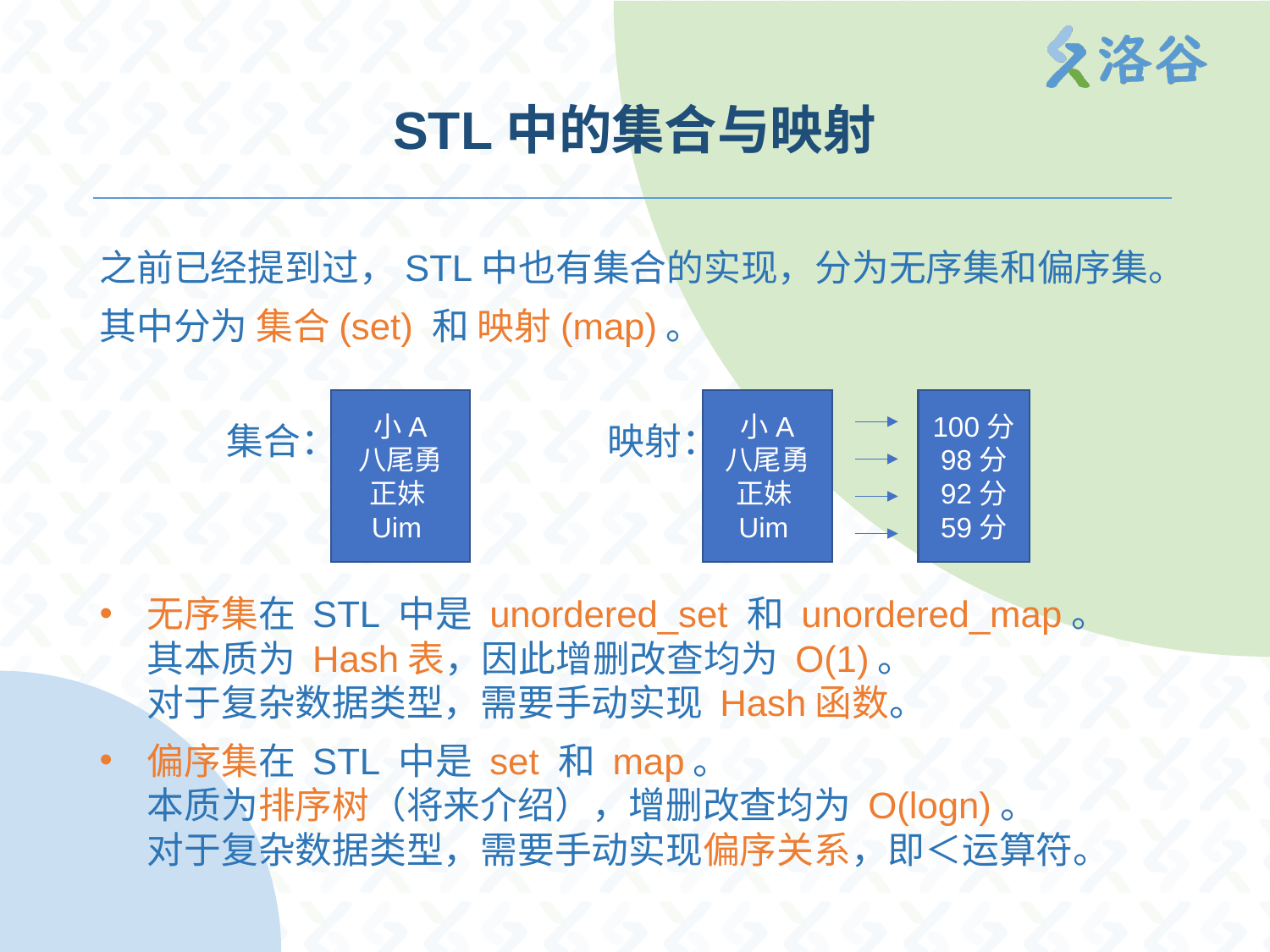

# STL中的集合与映射
之前已经提到过，STL中也有集合的实现，分为无序集和偏序集。
其中分为 集合(set) 和 映射(map)。

	集合：			映射：

无序集在 STL 中是 unordered_set 和 unordered_map。
其本质为 Hash表，因此增删改查均为 O(1)。
对于复杂数据类型，需要手动实现 Hash函数。
偏序集在 STL 中是 set 和 map。
本质为排序树（将来介绍），增删改查均为 O(logn)。
对于复杂数据类型，需要手动实现偏序关系，即＜运算符。
小A
八尾勇
正妹
Uim
100分
98分
92分
59分
小A
八尾勇
正妹
Uim